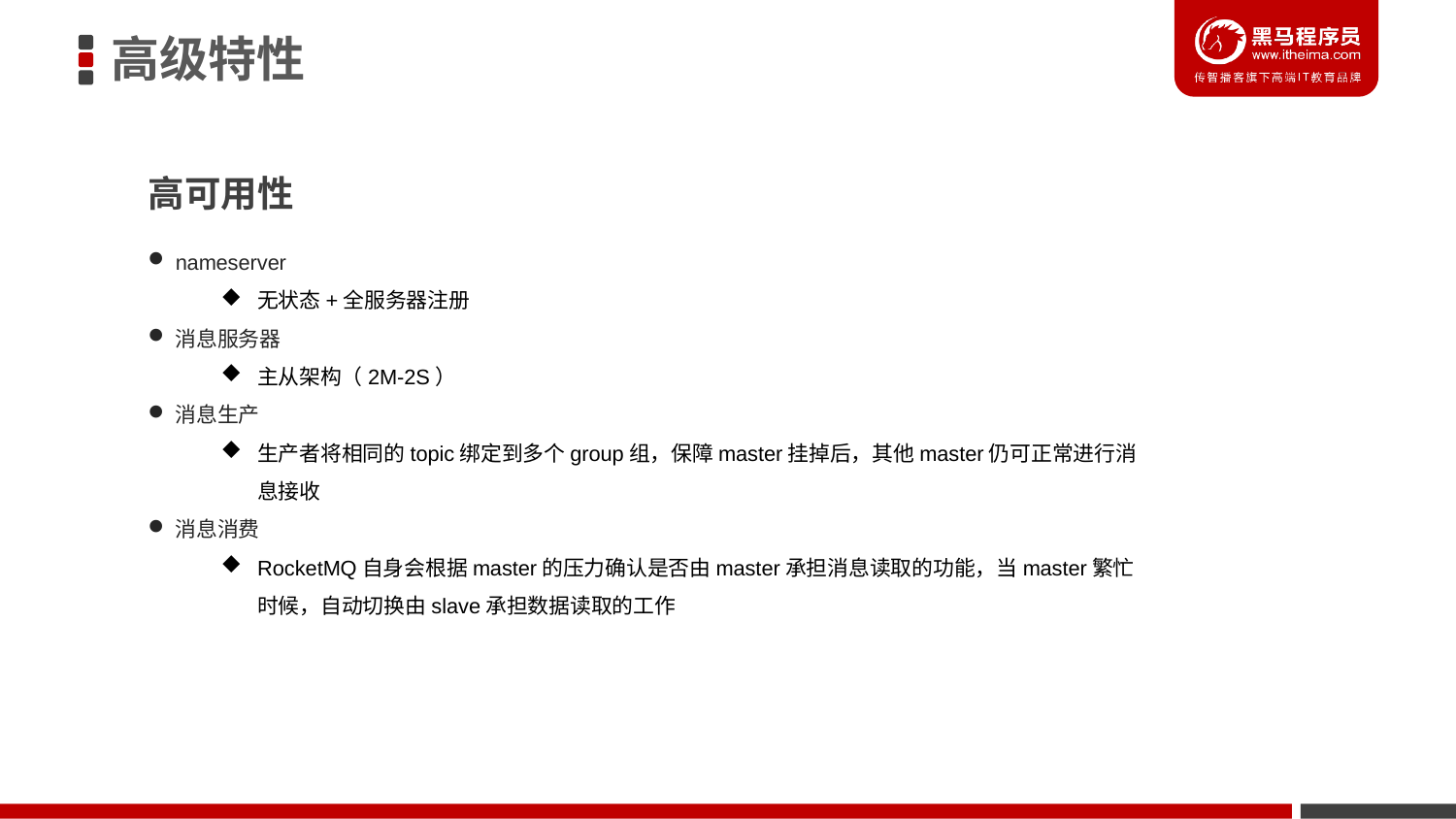

高级特性
高可用性
nameserver
无状态+全服务器注册
消息服务器
主从架构（2M-2S）
消息生产
生产者将相同的topic绑定到多个group组，保障master挂掉后，其他master仍可正常进行消息接收
消息消费
RocketMQ自身会根据master的压力确认是否由master承担消息读取的功能，当master繁忙时候，自动切换由slave承担数据读取的工作